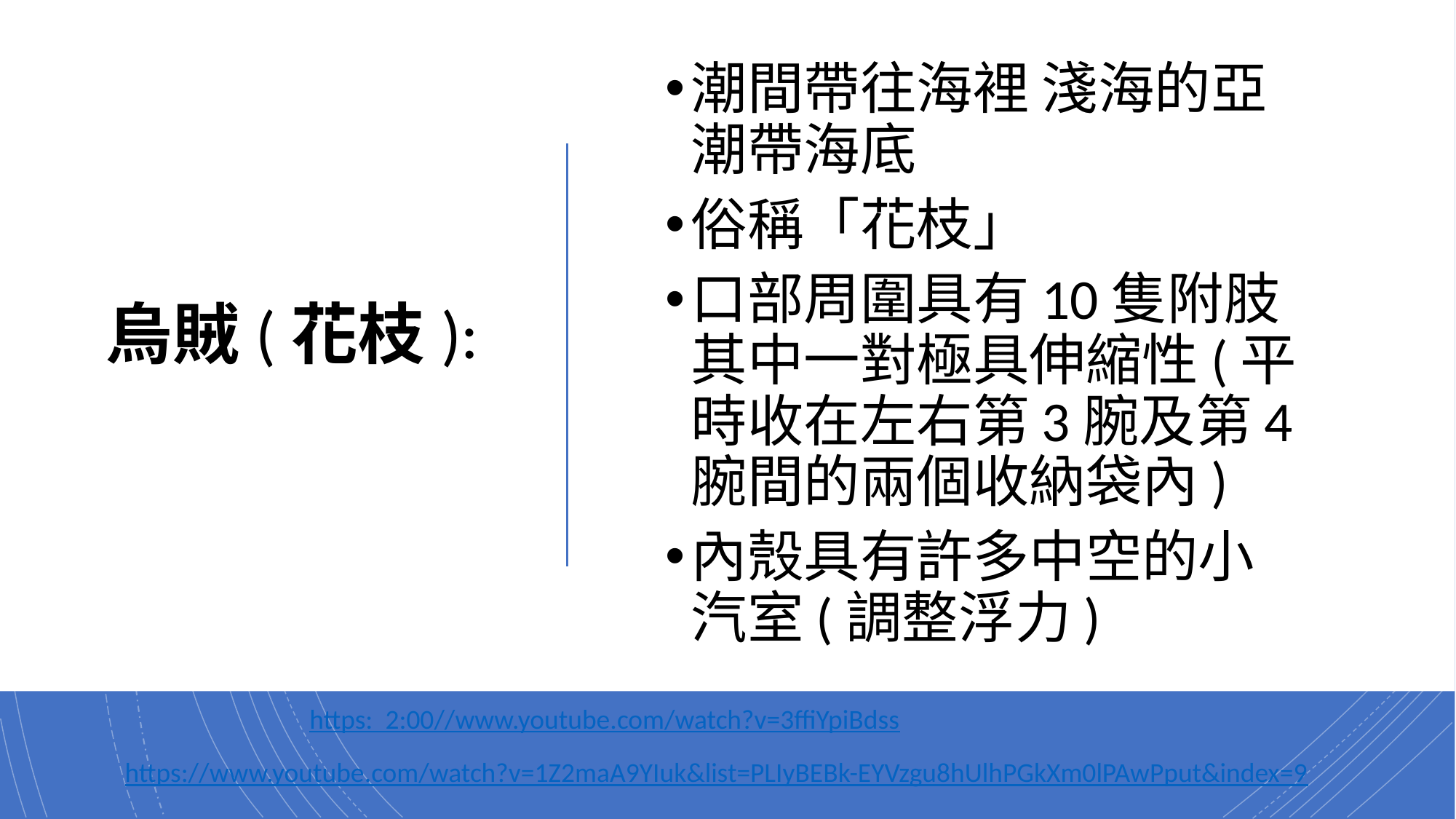

潮間帶往海裡 淺海的亞潮帶海底
俗稱「花枝」
口部周圍具有10隻附肢 其中一對極具伸縮性(平時收在左右第3腕及第4腕間的兩個收納袋內)
內殼具有許多中空的小汽室(調整浮力)

# 烏賊(花枝):
https:  2:00//www.youtube.com/watch?v=3ffiYpiBdss
https://www.youtube.com/watch?v=1Z2maA9YIuk&list=PLIyBEBk-EYVzgu8hUlhPGkXm0lPAwPput&index=9